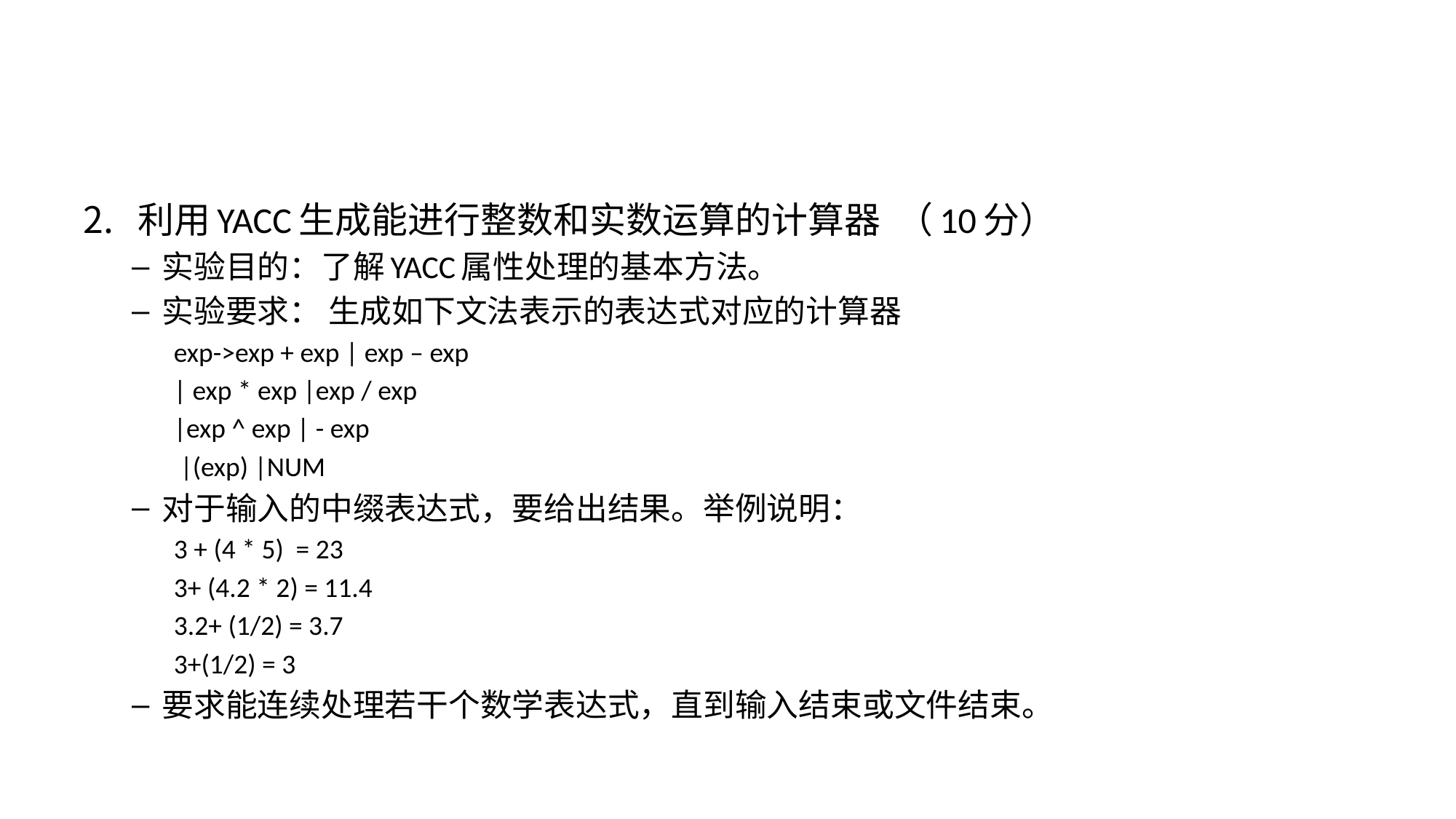

#
利用YACC生成能进行整数和实数运算的计算器  （10分）
实验目的：了解YACC属性处理的基本方法。
实验要求： 生成如下文法表示的表达式对应的计算器
exp->exp + exp | exp – exp
	| exp * exp |exp / exp
	|exp ^ exp | - exp
 |(exp) |NUM
对于输入的中缀表达式，要给出结果。举例说明：
3 + (4 * 5)  = 23
3+ (4.2 * 2) = 11.4
3.2+ (1/2) = 3.7
3+(1/2) = 3
要求能连续处理若干个数学表达式，直到输入结束或文件结束。